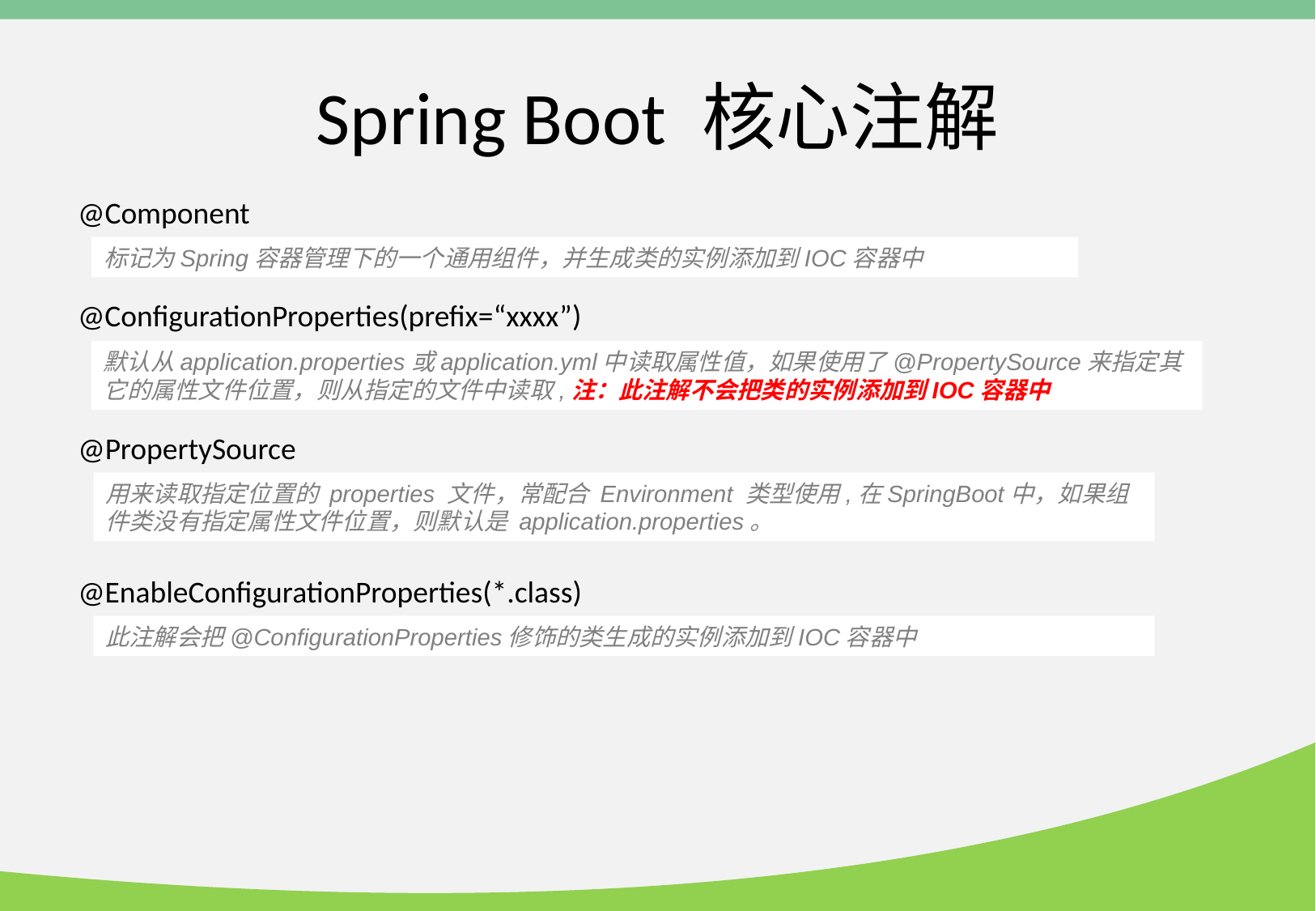

# Spring Boot 核心注解
@Component
标记为Spring容器管理下的一个通用组件，并生成类的实例添加到IOC容器中
@ConfigurationProperties(prefix=“xxxx”)
默认从application.properties或application.yml中读取属性值，如果使用了@PropertySource来指定其它的属性文件位置，则从指定的文件中读取,注：此注解不会把类的实例添加到IOC容器中
@PropertySource
用来读取指定位置的 properties 文件，常配合 Environment 类型使用,在SpringBoot中，如果组件类没有指定属性文件位置，则默认是 application.properties。
@EnableConfigurationProperties(*.class)
此注解会把@ConfigurationProperties修饰的类生成的实例添加到IOC容器中